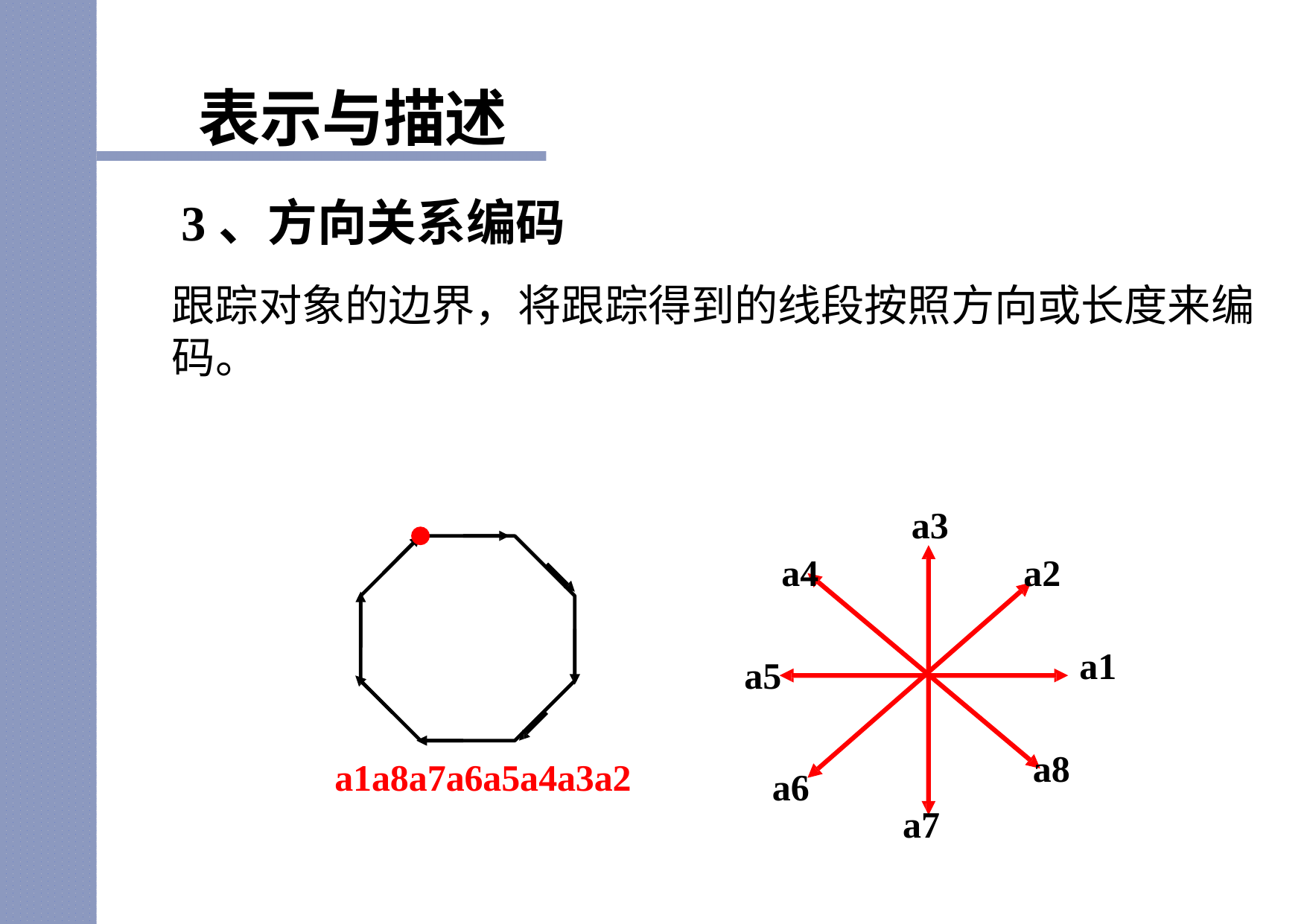

表示与描述
3、方向关系编码
跟踪对象的边界，将跟踪得到的线段按照方向或长度来编码。

a3

a4
a2

a1
a5

a8
a1a8a7a6a5a4a3a2
a6
a7